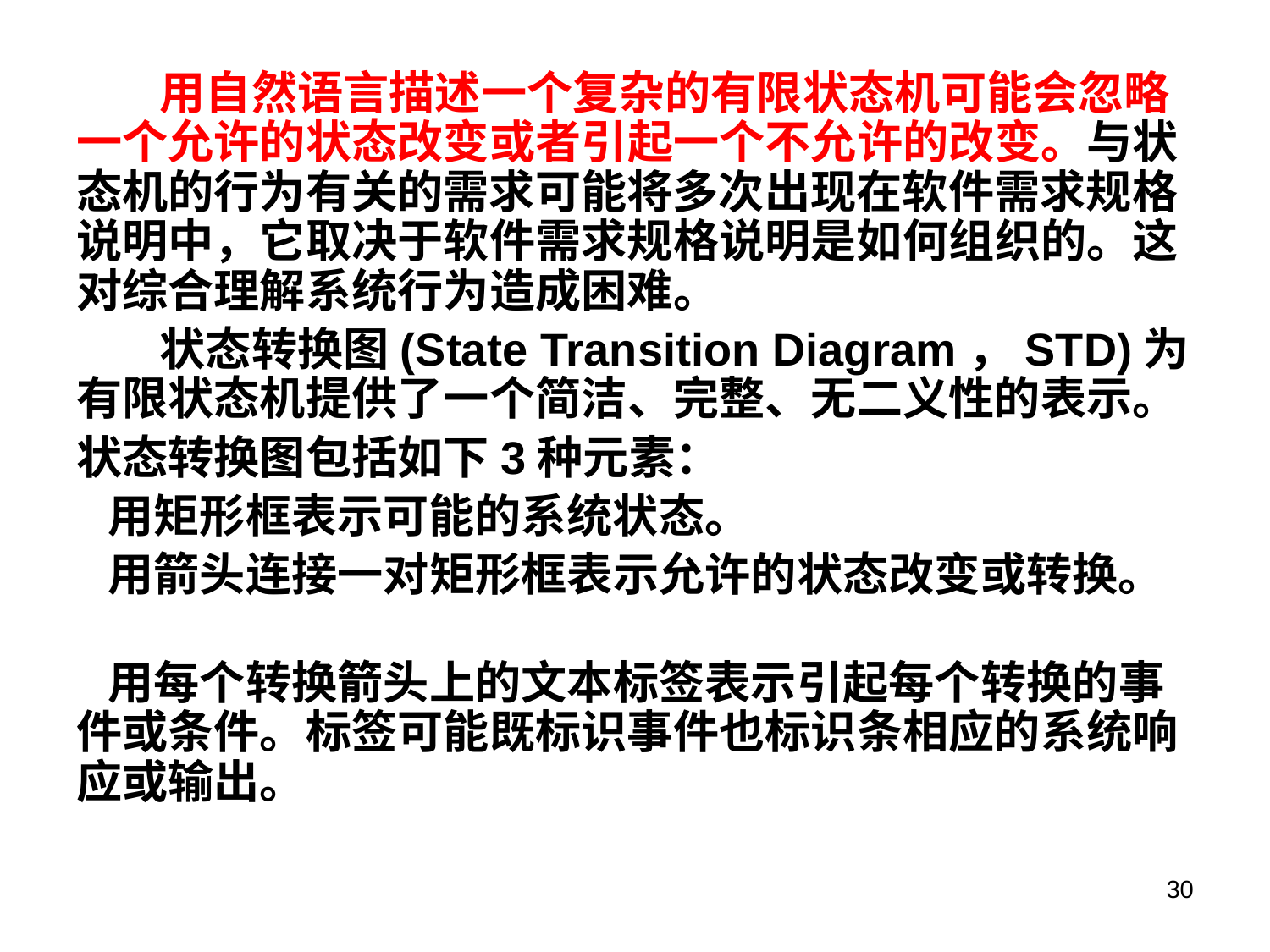

用自然语言描述一个复杂的有限状态机可能会忽略一个允许的状态改变或者引起一个不允许的改变。与状态机的行为有关的需求可能将多次出现在软件需求规格说明中，它取决于软件需求规格说明是如何组织的。这对综合理解系统行为造成困难。
       状态转换图(State Transition Diagram，STD)为有限状态机提供了一个简洁、完整、无二义性的表示。
状态转换图包括如下3种元素：
  用矩形框表示可能的系统状态。
  用箭头连接一对矩形框表示允许的状态改变或转换。
  用每个转换箭头上的文本标签表示引起每个转换的事件或条件。标签可能既标识事件也标识条相应的系统响应或输出。
30